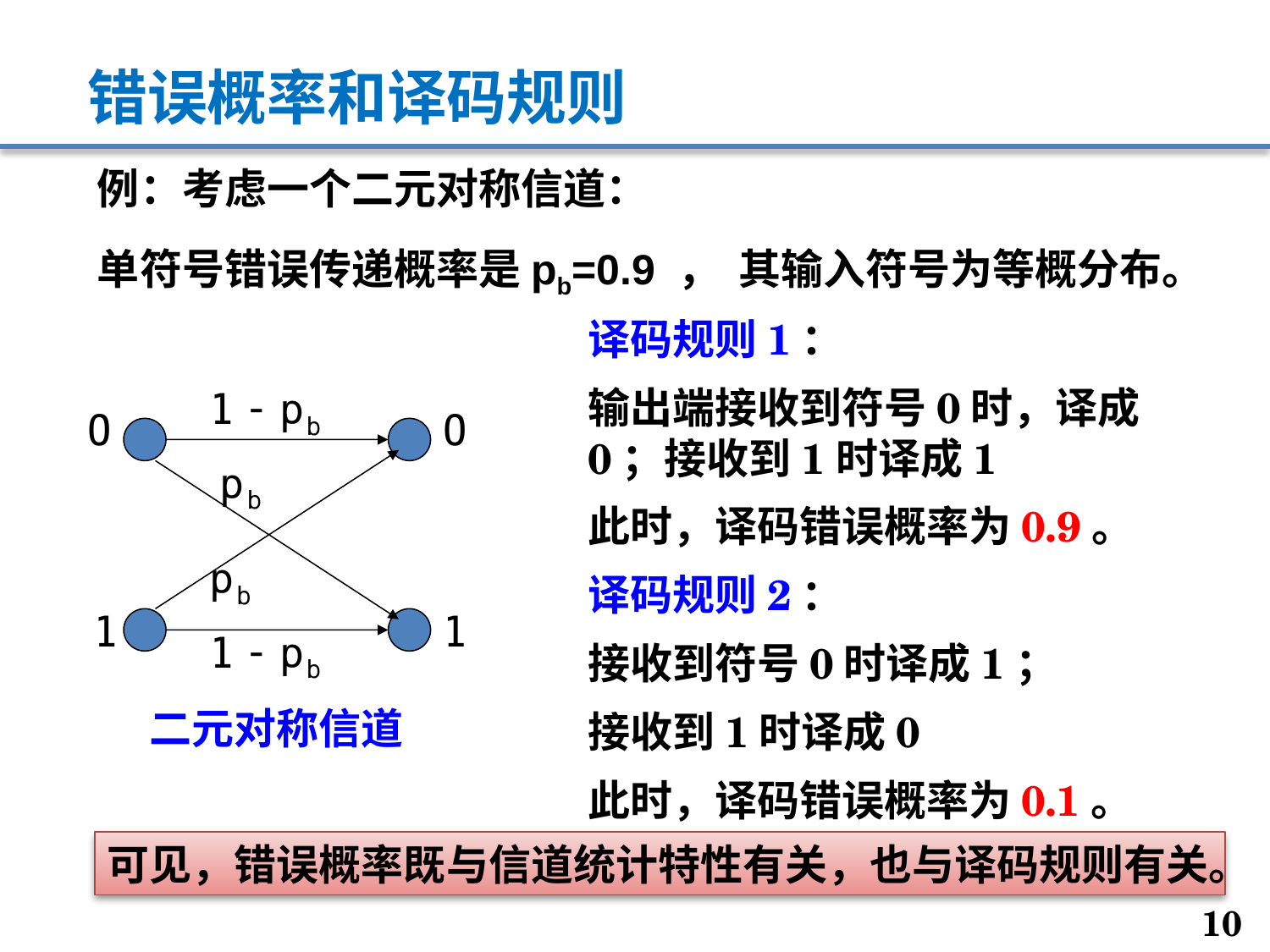

# 错误概率和译码规则
例：考虑一个二元对称信道：
单符号错误传递概率是pb=0.9 ，  其输入符号为等概分布。
译码规则1：
输出端接收到符号0时，译成0；接收到1时译成1
此时，译码错误概率为0.9。
译码规则2：
接收到符号0时译成1；
接收到1时译成0
此时，译码错误概率为0.1。
1 - pb
0
0

pb

pb
1
1

1 - pb

二元对称信道

可见，错误概率既与信道统计特性有关，也与译码规则有关。
10